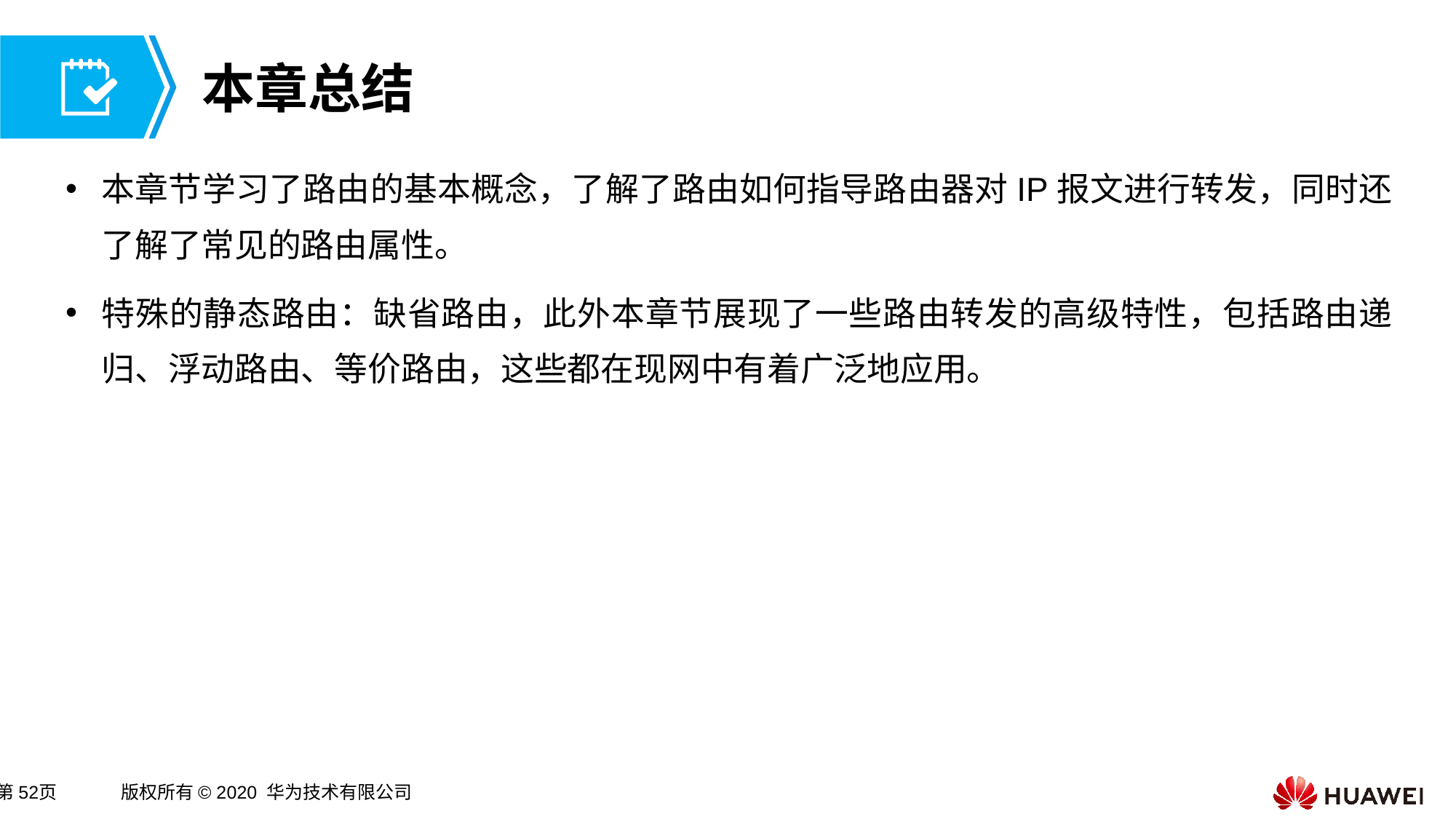

本章节学习了路由的基本概念，了解了路由如何指导路由器对IP报文进行转发，同时还了解了常见的路由属性。
特殊的静态路由：缺省路由，此外本章节展现了一些路由转发的高级特性，包括路由递归、浮动路由、等价路由，这些都在现网中有着广泛地应用。